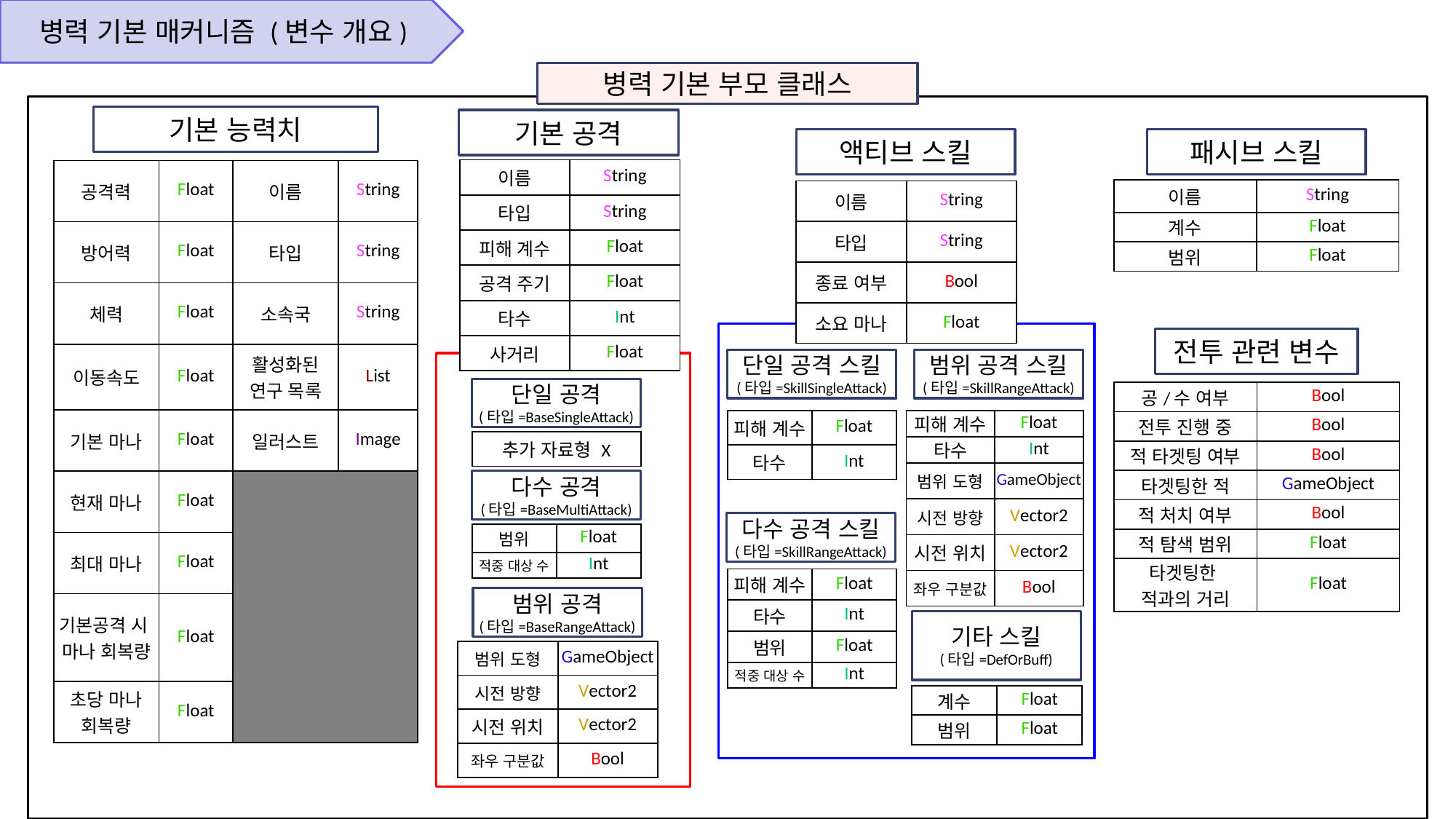

병력 기본 매커니즘 (변수 개요)
병력 기본 부모 클래스

기본 능력치
기본 공격
액티브 스킬
패시브 스킬
| 이름 | String |
| --- | --- |
| 타입 | String |
| 피해 계수 | Float |
| 공격 주기 | Float |
| 타수 | Int |
| 사거리 | Float |
| 공격력 | Float | 이름 | String |
| --- | --- | --- | --- |
| 방어력 | Float | 타입 | String |
| 체력 | Float | 소속국 | String |
| 이동속도 | Float | 활성화된 연구 목록 | List |
| 기본 마나 | Float | 일러스트 | Image |
| 현재 마나 | Float |  |  |
| 최대 마나 | Float |  |  |
| 기본공격 시 마나 회복량 | Float |  |  |
| 초당 마나 회복량 | Float |  |  |
| 이름 | String |
| --- | --- |
| 계수 | Float |
| 범위 | Float |
| 이름 | String |
| --- | --- |
| 타입 | String |
| 종료 여부 | Bool |
| 소요 마나 | Float |

전투 관련 변수
단일 공격 스킬
(타입=SkillSingleAttack)
범위 공격 스킬
(타입=SkillRangeAttack)

단일 공격
(타입=BaseSingleAttack)
| 공/수 여부 | Bool |
| --- | --- |
| 전투 진행 중 | Bool |
| 적 타겟팅 여부 | Bool |
| 타겟팅한 적 | GameObject |
| 적 처치 여부 | Bool |
| 적 탐색 범위 | Float |
| 타겟팅한 적과의 거리 | Float |
| 피해 계수 | Float |
| --- | --- |
| 타수 | Int |
| 피해 계수 | Float |
| --- | --- |
| 타수 | Int |
| 범위 도형 | GameObject |
| 시전 방향 | Vector2 |
| 시전 위치 | Vector2 |
| 좌우 구분값 | Bool |
| 추가 자료형 X |
| --- |
다수 공격
(타입=BaseMultiAttack)
다수 공격 스킬
(타입=SkillRangeAttack)
| 범위 | Float |
| --- | --- |
| 적중 대상 수 | Int |
| 피해 계수 | Float |
| --- | --- |
| 타수 | Int |
| 범위 | Float |
| 적중 대상 수 | Int |
범위 공격
(타입=BaseRangeAttack)
기타 스킬
(타입=DefOrBuff)
| 범위 도형 | GameObject |
| --- | --- |
| 시전 방향 | Vector2 |
| 시전 위치 | Vector2 |
| 좌우 구분값 | Bool |
| 계수 | Float |
| --- | --- |
| 범위 | Float |